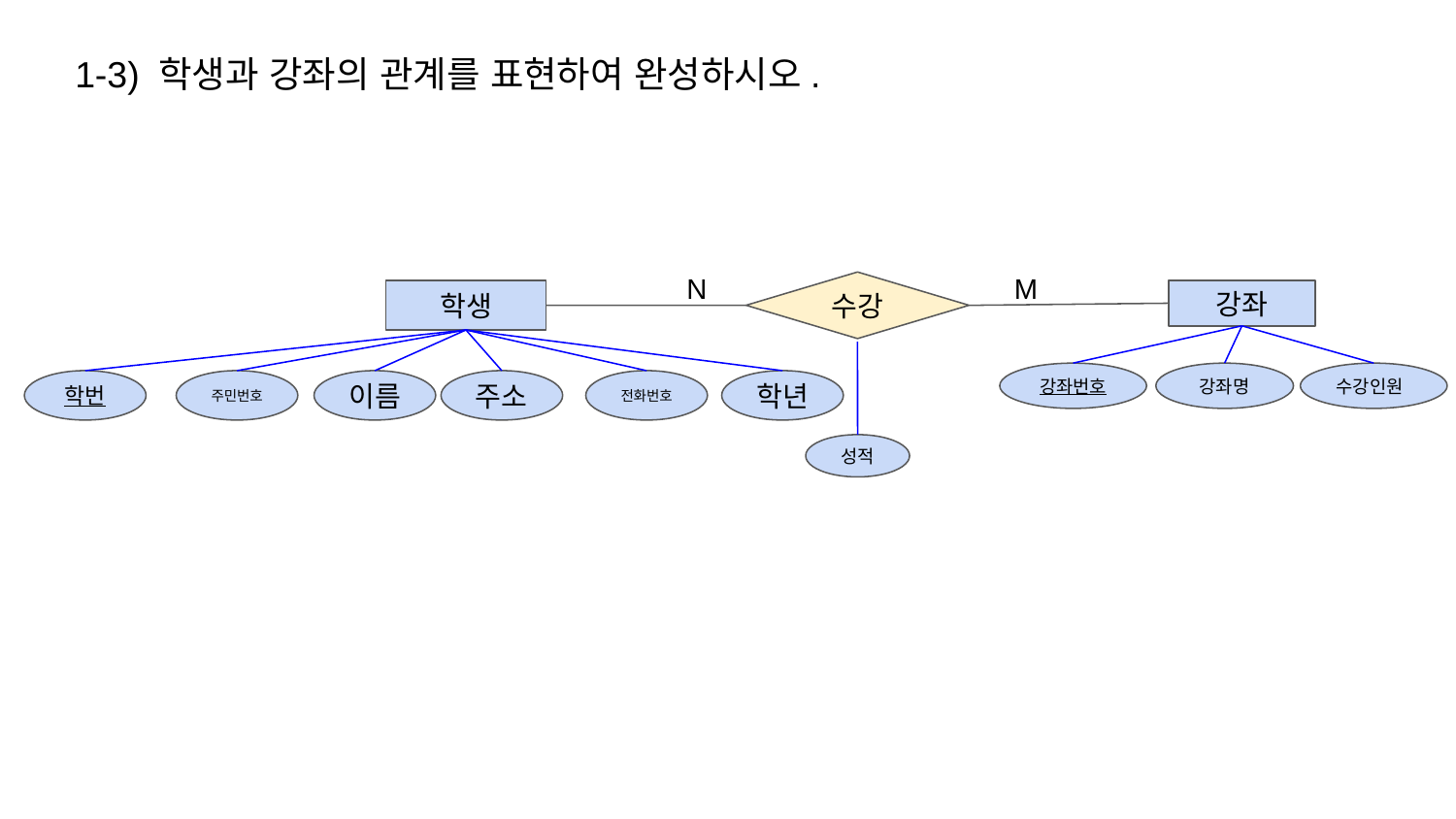

1-3) 학생과 강좌의 관계를 표현하여 완성하시오.
N
M
수강
강좌
학생
강좌번호
강좌명
수강인원
학번
주민번호
이름
주소
전화번호
학년
성적